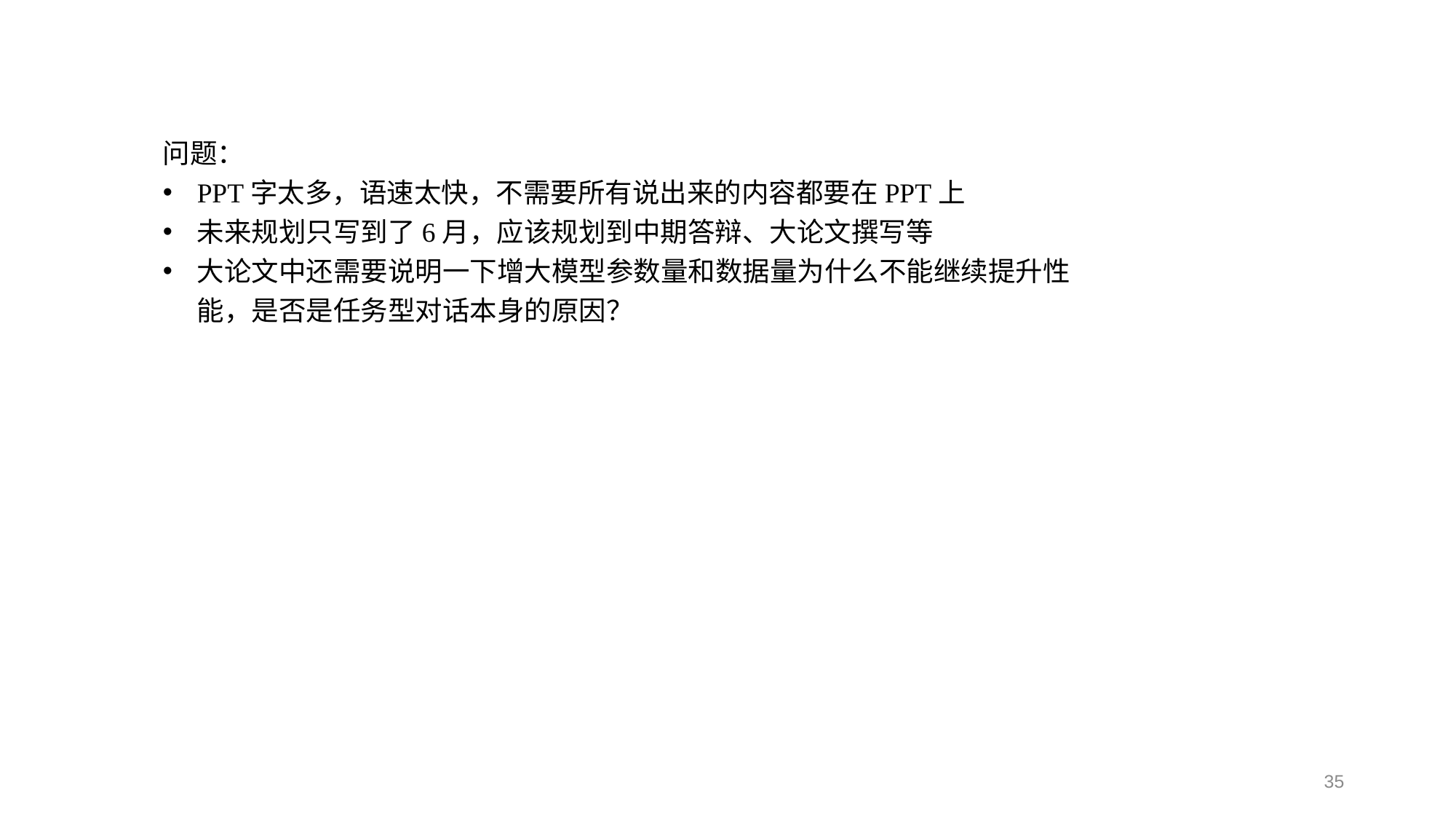

问题：
PPT字太多，语速太快，不需要所有说出来的内容都要在PPT上
未来规划只写到了6月，应该规划到中期答辩、大论文撰写等
大论文中还需要说明一下增大模型参数量和数据量为什么不能继续提升性能，是否是任务型对话本身的原因？
35